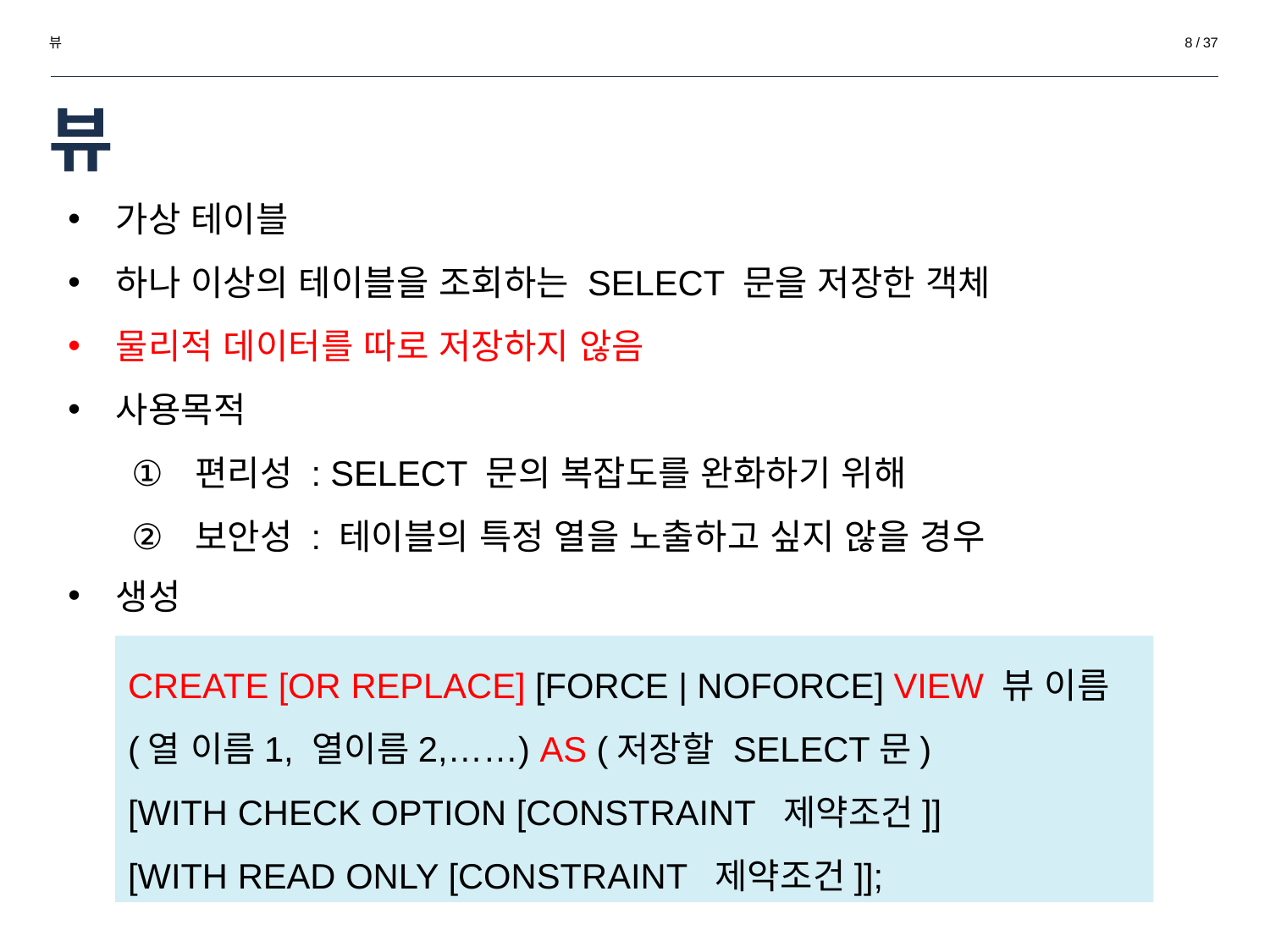

뷰
8 / 37
# 뷰
가상 테이블
하나 이상의 테이블을 조회하는 SELECT 문을 저장한 객체
물리적 데이터를 따로 저장하지 않음
사용목적
편리성 : SELECT 문의 복잡도를 완화하기 위해
보안성 : 테이블의 특정 열을 노출하고 싶지 않을 경우
생성

CREATE [OR REPLACE] [FORCE | NOFORCE] VIEW 뷰 이름(열 이름1, 열이름2,……) AS (저장할 SELECT문)
[WITH CHECK OPTION [CONSTRAINT  제약조건]]
[WITH READ ONLY [CONSTRAINT  제약조건]];